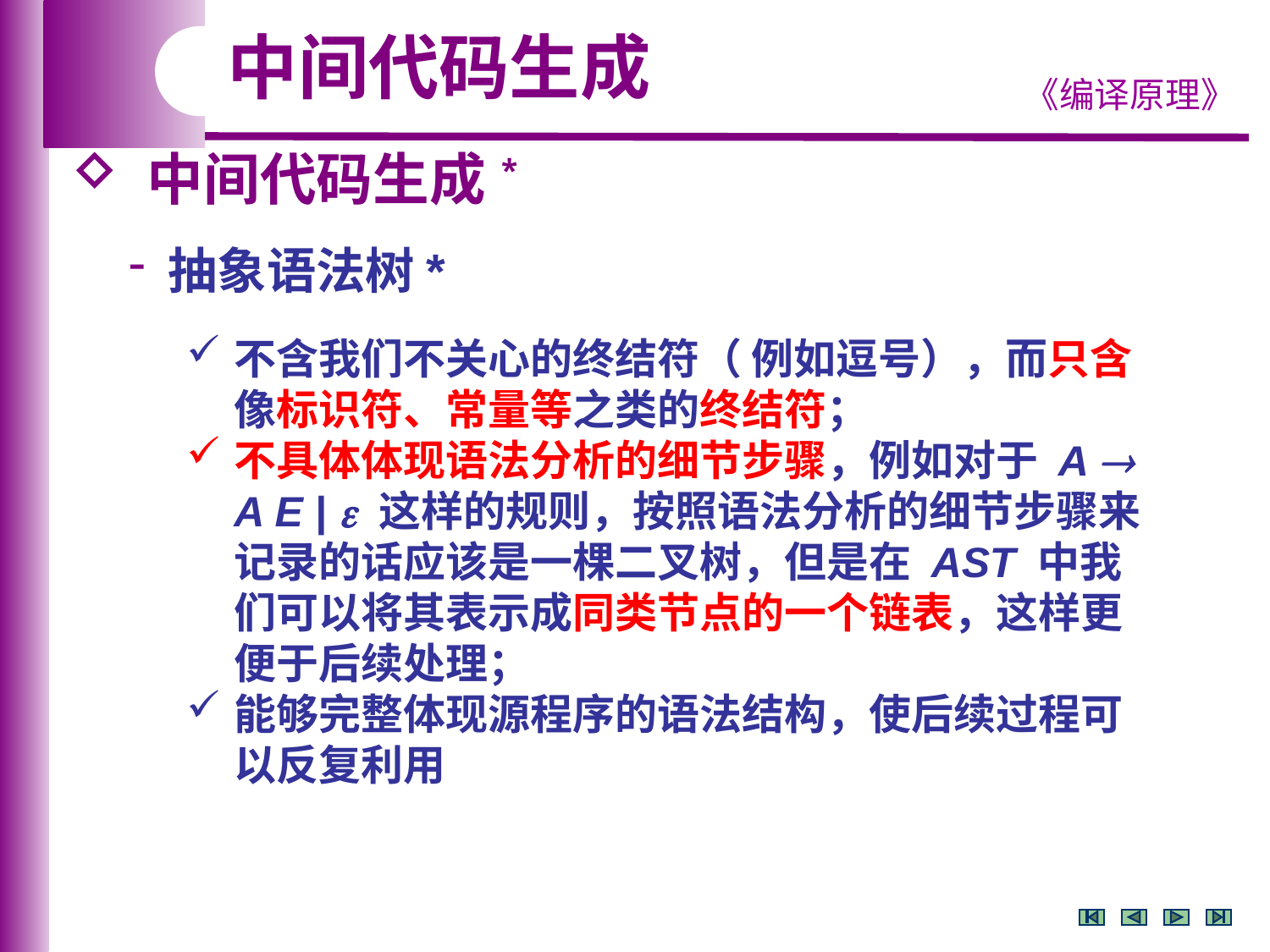

中间代码生成
 中间代码生成*
 抽象语法树*
不含我们不关心的终结符（ 例如逗号），而只含像标识符、常量等之类的终结符；
不具体体现语法分析的细节步骤，例如对于 A → A E | ε 这样的规则，按照语法分析的细节步骤来记录的话应该是一棵二叉树，但是在 AST 中我们可以将其表示成同类节点的一个链表，这样更便于后续处理；
能够完整体现源程序的语法结构，使后续过程可以反复利用